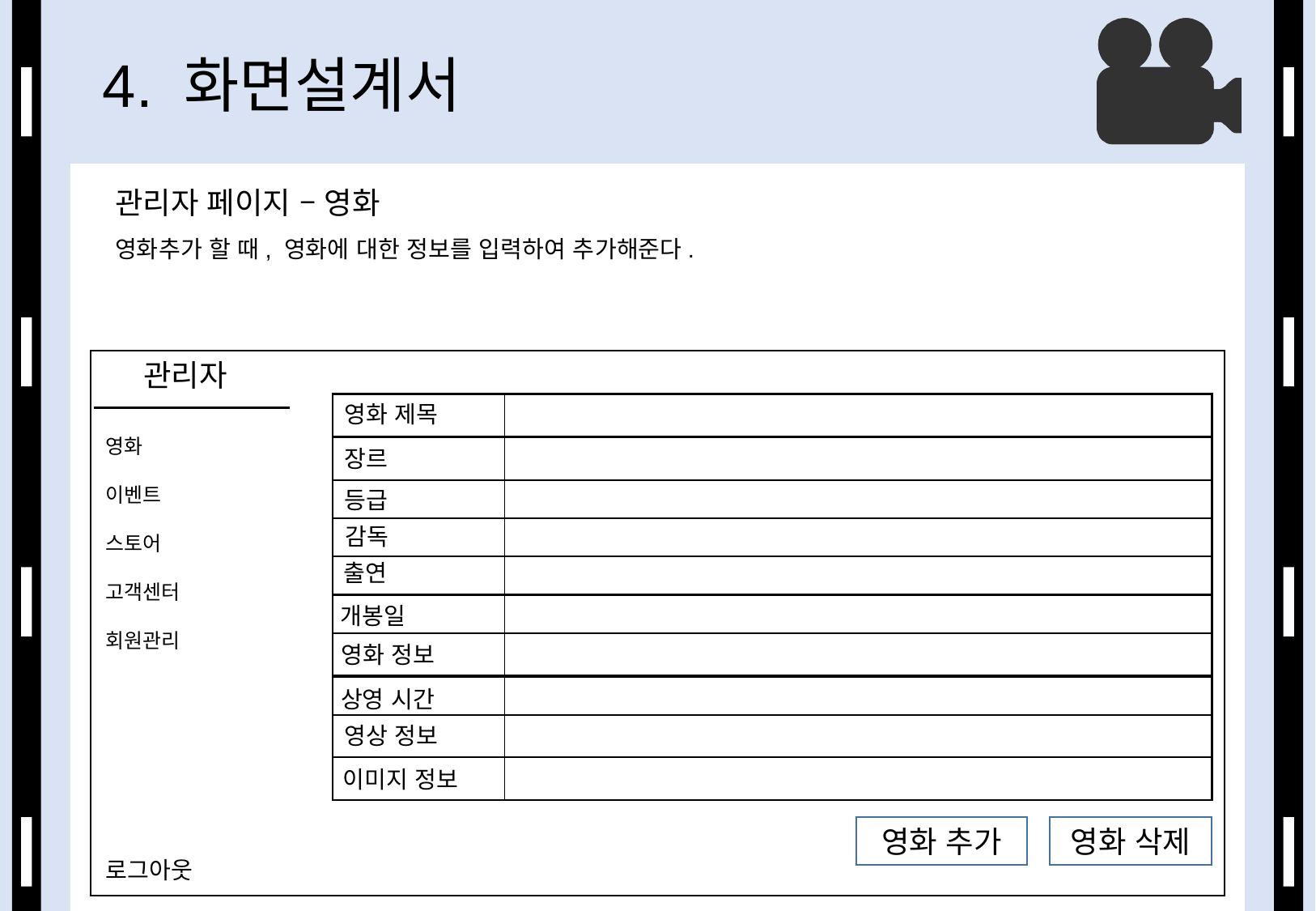

# 4. 화면설계서

관리자 페이지 – 영화
영화추가 할 때, 영화에 대한 정보를 입력하여 추가해준다.

    관리자
영화 제목

영화

이벤트

스토어

고객센터

회원관리

장르
등급

감독

출연

개봉일

영화 정보

상영 시간
영상 정보

이미지 정보
영화 추가
영화 삭제
로그아웃